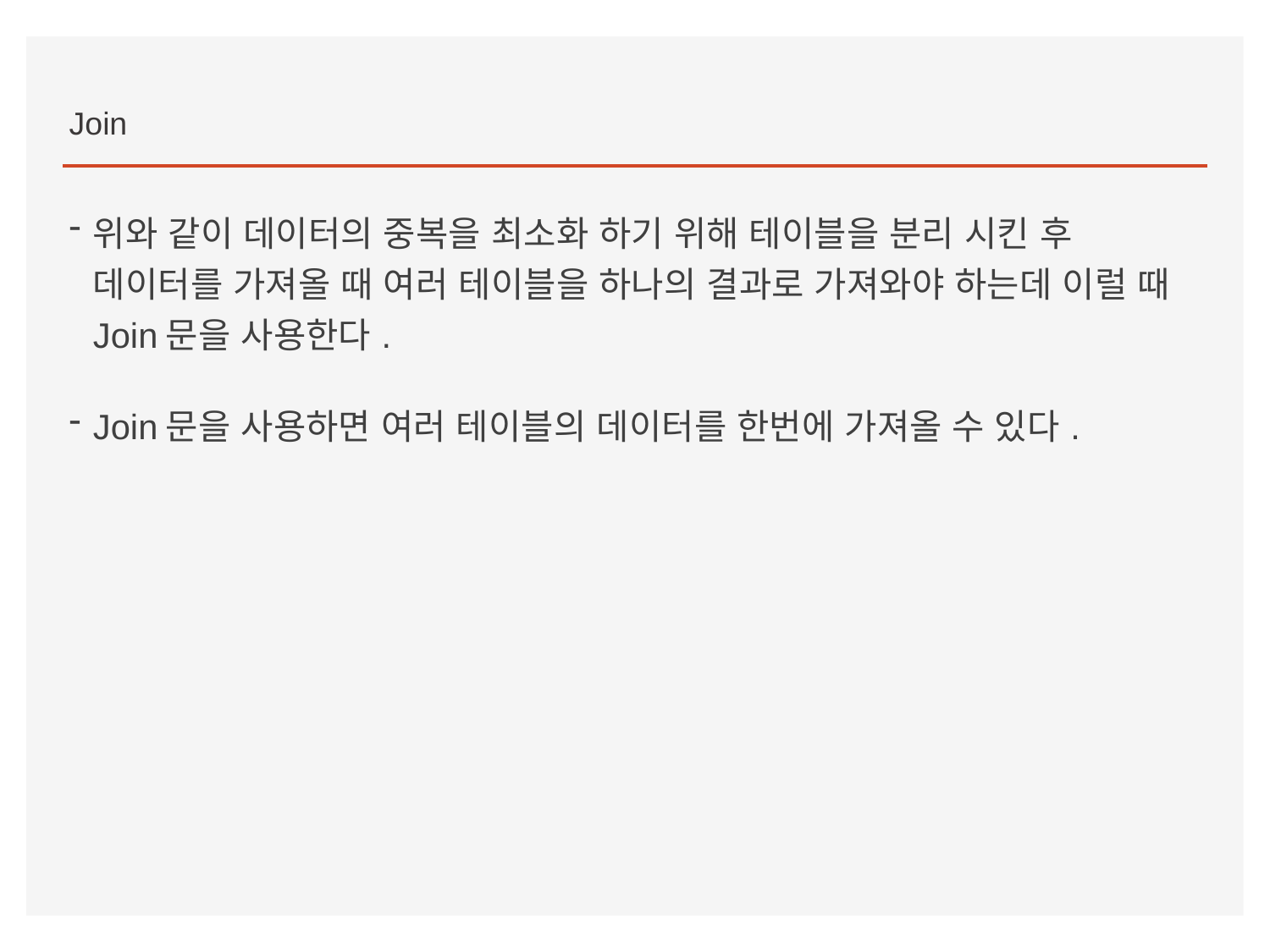

Join
위와 같이 데이터의 중복을 최소화 하기 위해 테이블을 분리 시킨 후 데이터를 가져올 때 여러 테이블을 하나의 결과로 가져와야 하는데 이럴 때 Join문을 사용한다.
Join문을 사용하면 여러 테이블의 데이터를 한번에 가져올 수 있다.